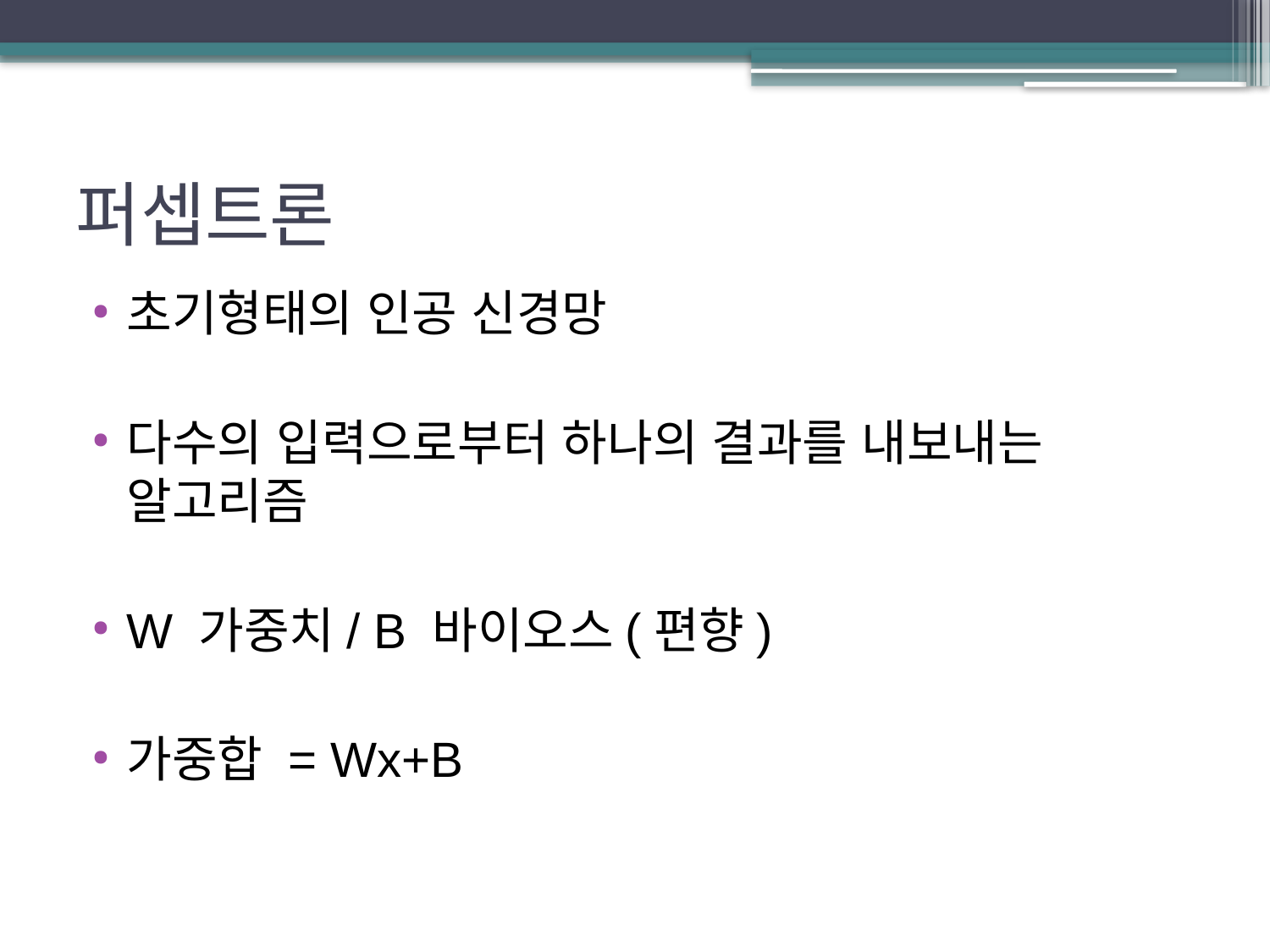

# 퍼셉트론
초기형태의 인공 신경망

다수의 입력으로부터 하나의 결과를 내보내는 알고리즘

W 가중치/ B 바이오스(편향)

가중합 = Wx+B